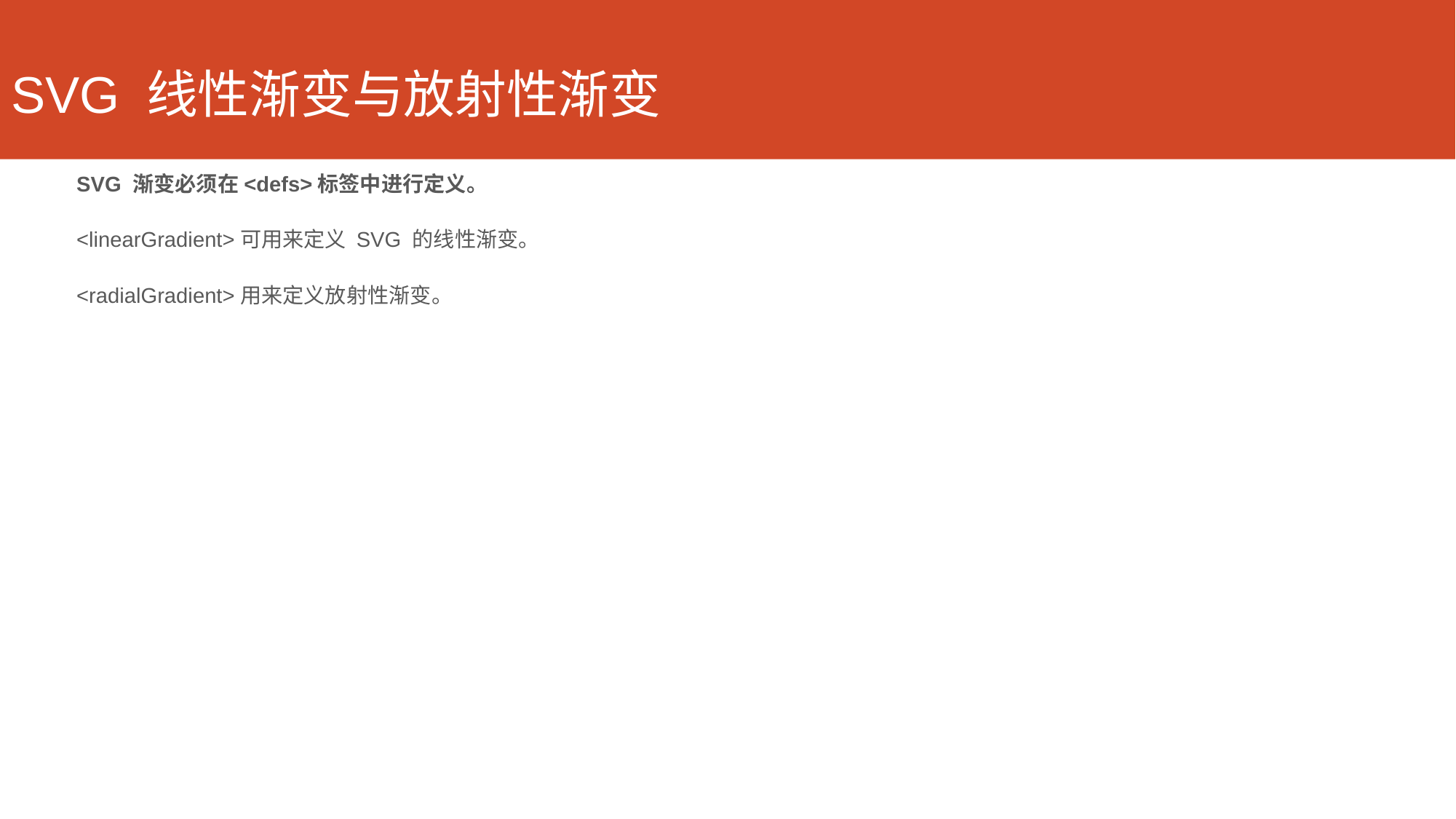

# SVG 线性渐变与放射性渐变
SVG 渐变必须在<defs>标签中进行定义。
<linearGradient>可用来定义 SVG 的线性渐变。
<radialGradient>用来定义放射性渐变。